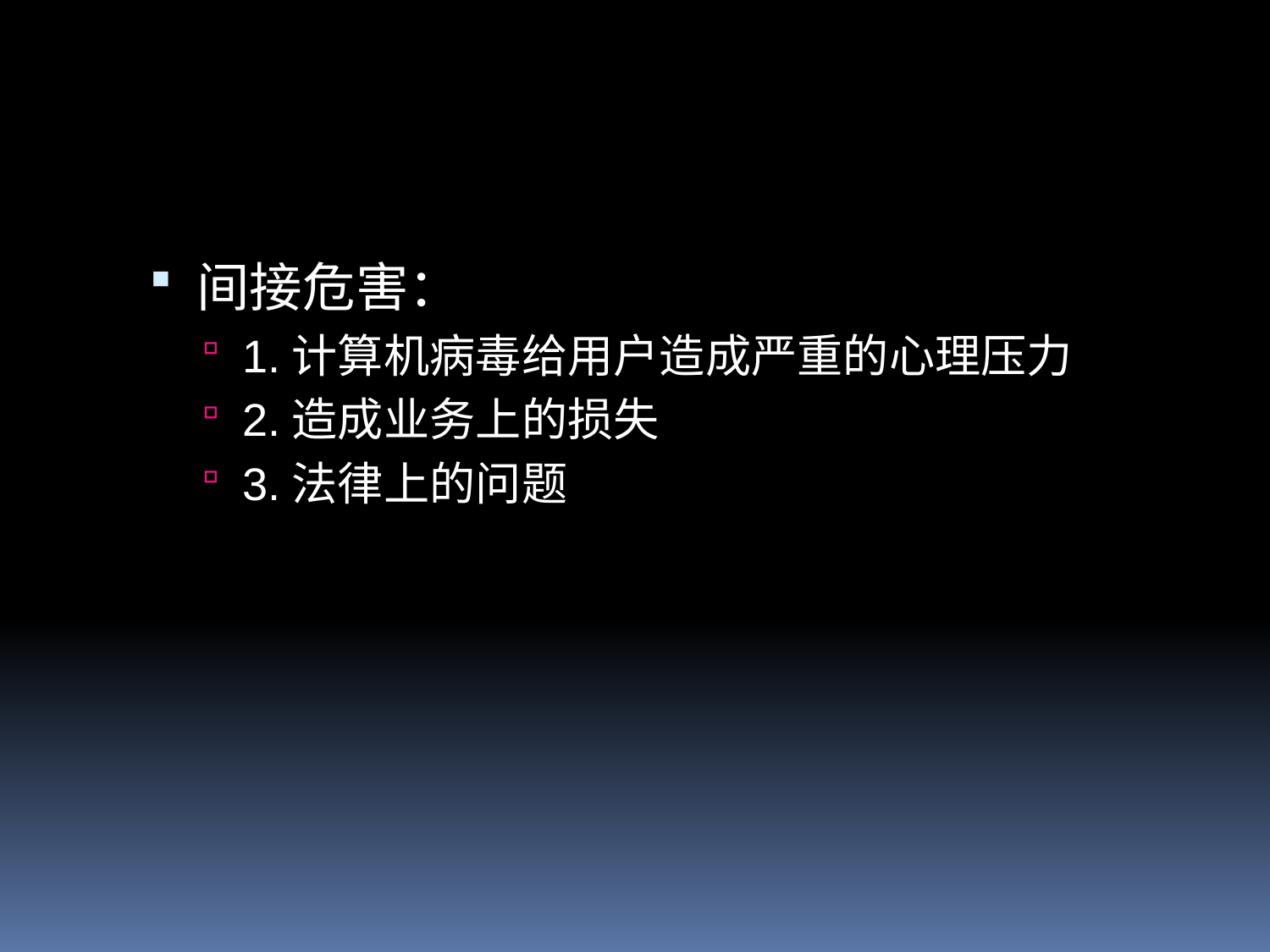

#
间接危害：
1.计算机病毒给用户造成严重的心理压力
2.造成业务上的损失
3.法律上的问题